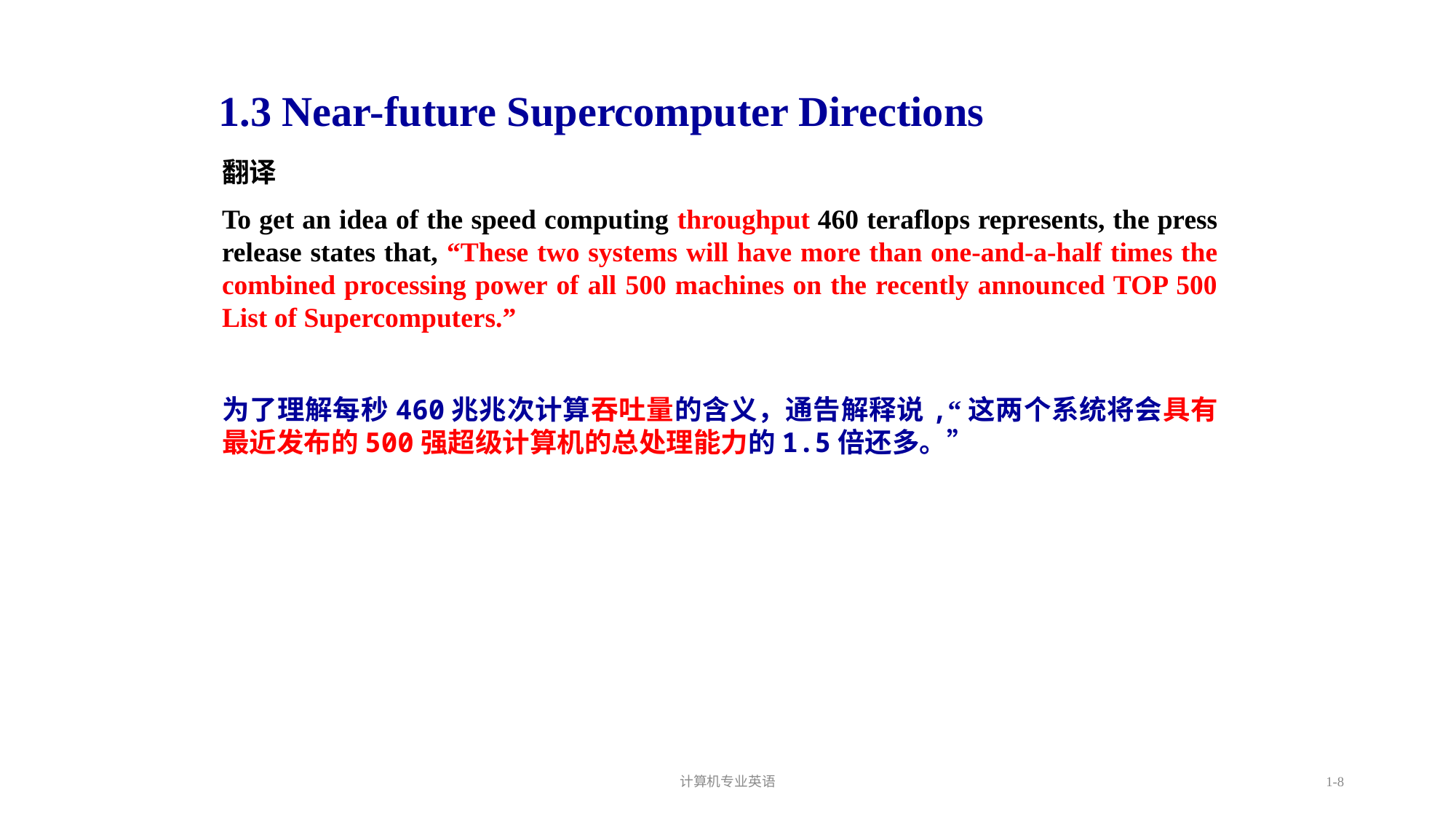

计算机专业英语
1-8
1.3 Near-future Supercomputer Directions
翻译
To get an idea of the speed computing throughput 460 teraflops represents, the press release states that, “These two systems will have more than one-and-a-half times the combined processing power of all 500 machines on the recently announced TOP 500 List of Supercomputers.”

为了理解每秒460兆兆次计算吞吐量的含义，通告解释说,“这两个系统将会具有最近发布的500强超级计算机的总处理能力的1.5倍还多。”